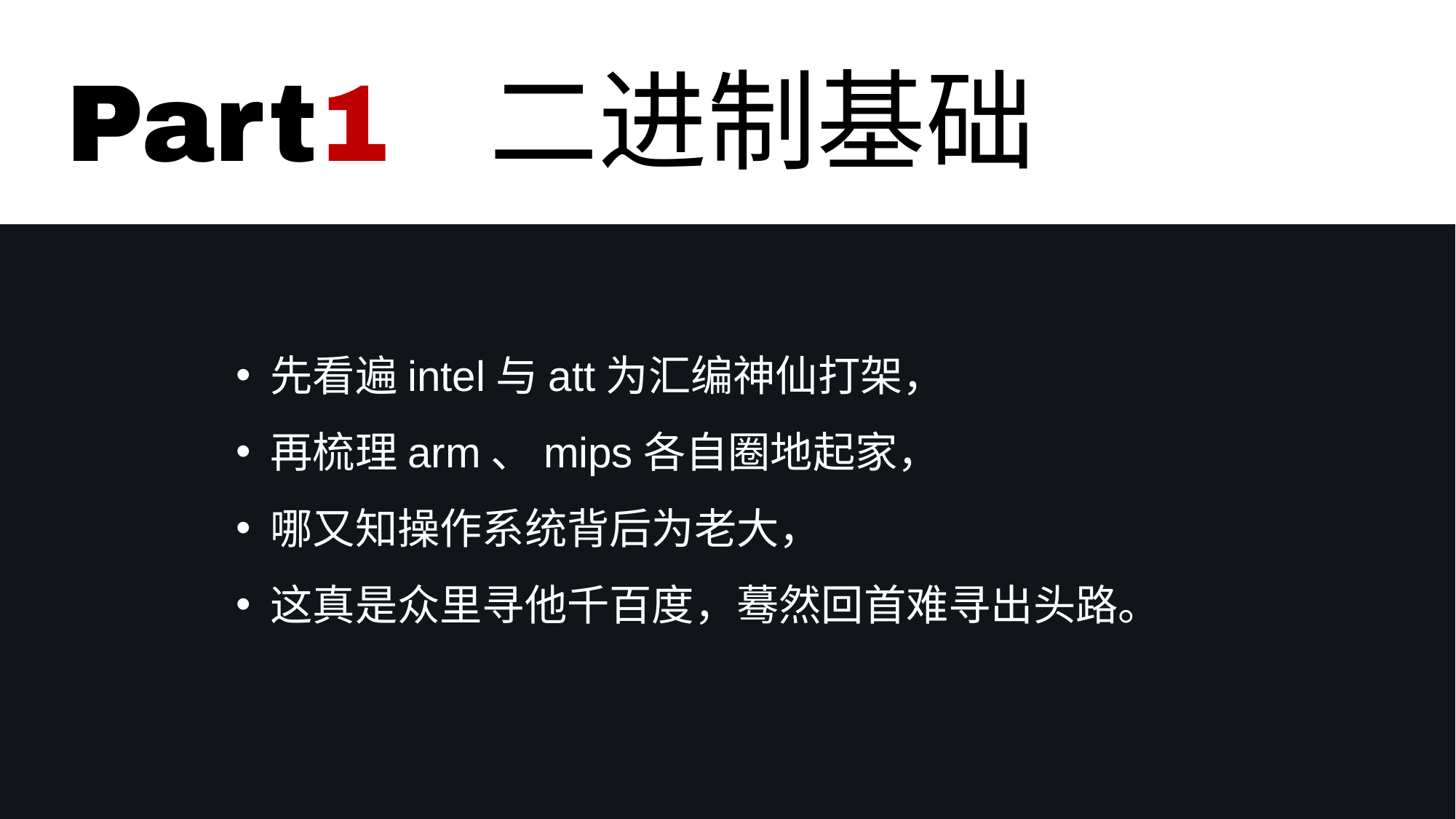

Part1  二进制基础

先看遍intel与att为汇编神仙打架，
再梳理arm、mips各自圈地起家，
哪又知操作系统背后为老大，
这真是众里寻他千百度，蓦然回首难寻出头路。